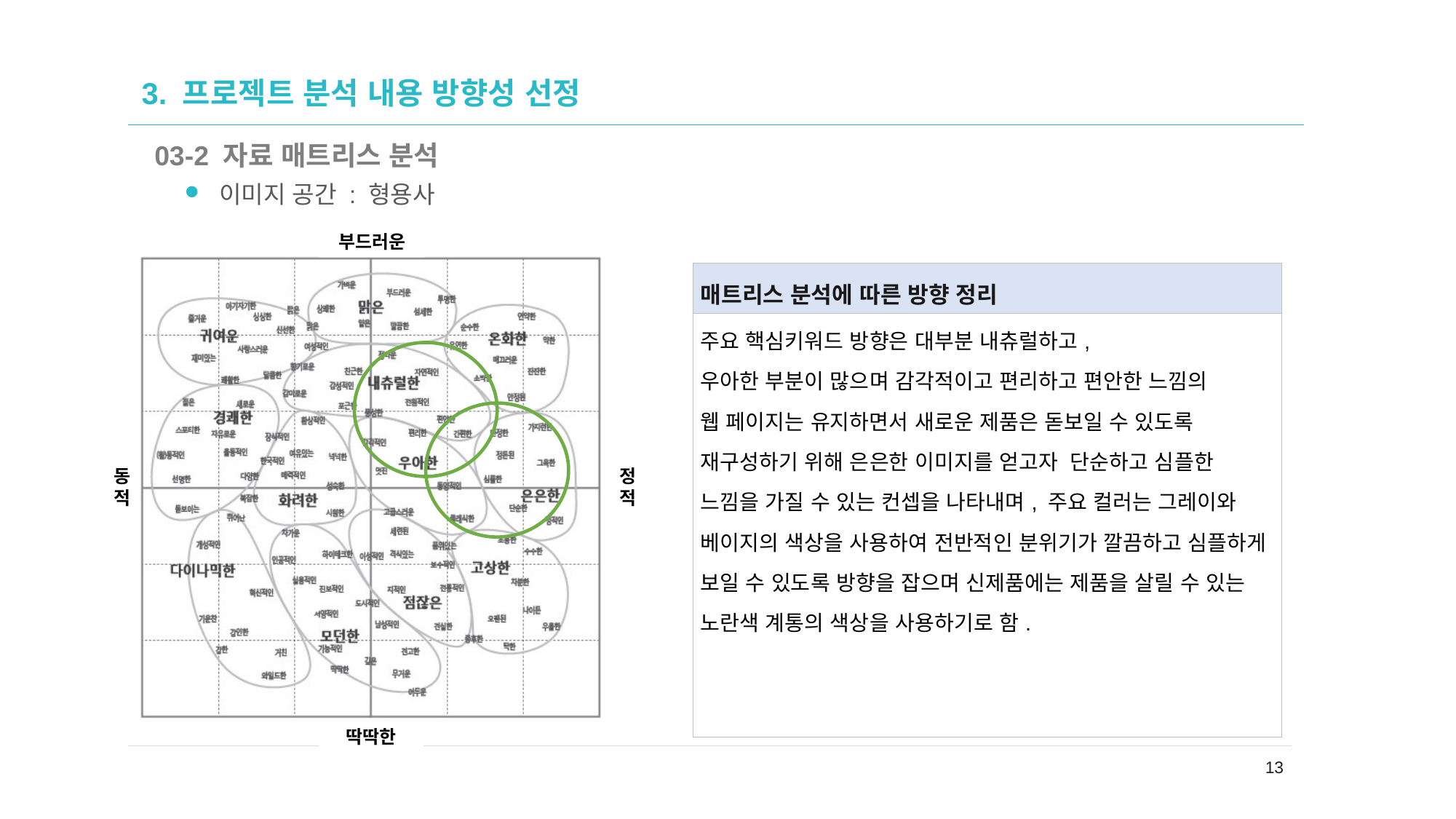

02
# 3. 프로젝트 분석 내용 방향성 선정
03-2 자료 매트리스 분석
이미지 공간 : 형용사
| 매트리스 분석에 따른 방향 정리 |
| --- |
| 주요 핵심키워드 방향은 대부분 내츄럴하고, 우아한 부분이 많으며 감각적이고 편리하고 편안한 느낌의 웹 페이지는 유지하면서 새로운 제품은 돋보일 수 있도록 재구성하기 위해 은은한 이미지를 얻고자 단순하고 심플한 느낌을 가질 수 있는 컨셉을 나타내며, 주요 컬러는 그레이와 베이지의 색상을 사용하여 전반적인 분위기가 깔끔하고 심플하게 보일 수 있도록 방향을 잡으며 신제품에는 제품을 살릴 수 있는 노란색 계통의 색상을 사용하기로 함. |

13